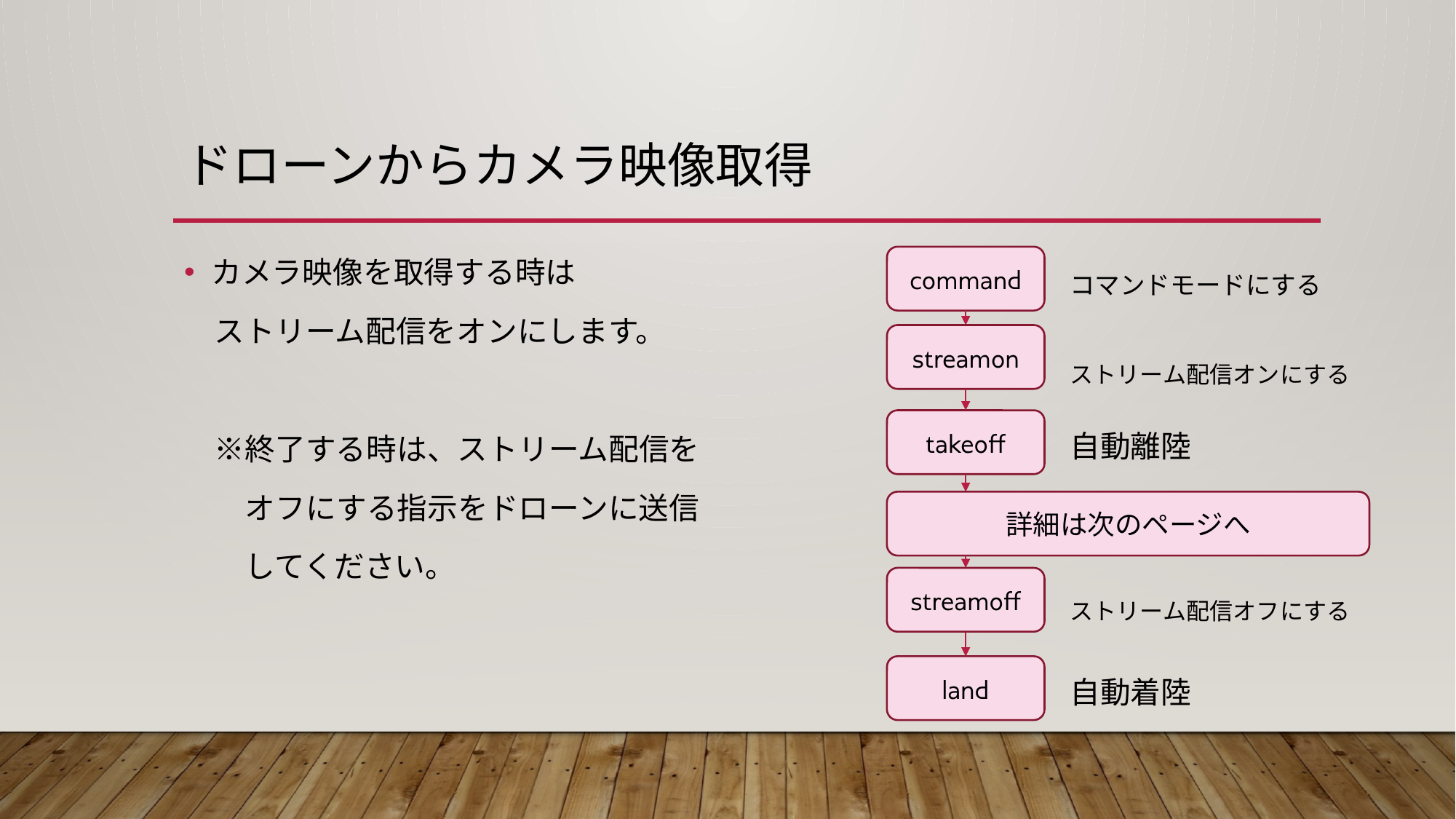

# ドローンからカメラ映像取得
カメラ映像を取得する時は
　ストリーム配信をオンにします。

　※終了する時は、ストリーム配信を
　　オフにする指示をドローンに送信
　　してください。

command
コマンドモードにする
streamon
ストリーム配信オンにする
takeoff
自動離陸
詳細は次のページへ
streamoff
ストリーム配信オフにする
land
自動着陸